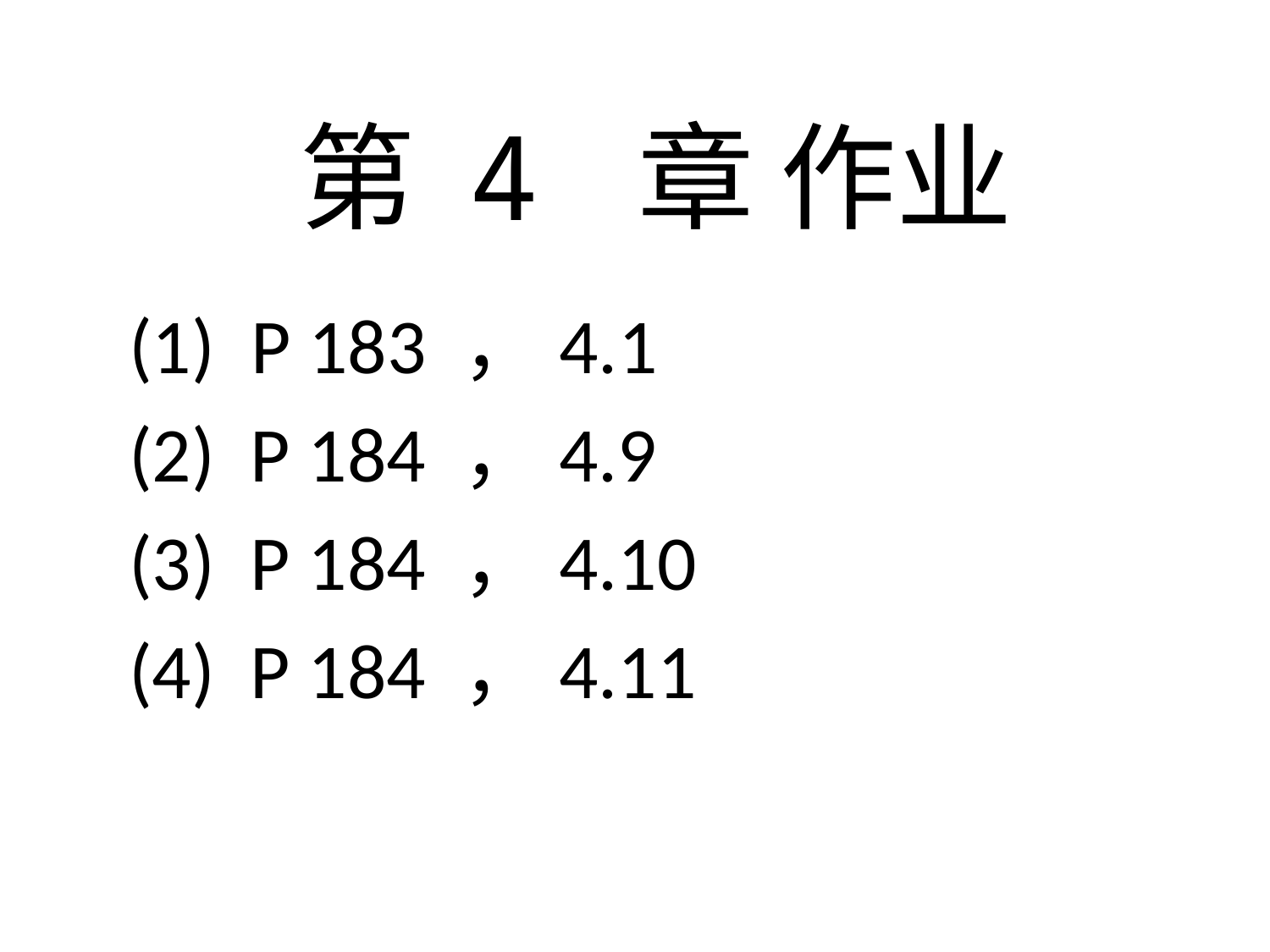

第 4 章 作业

(1)  P 183 ，4.1

(2)  P 184 ，4.9

(3)  P 184 ，4.10

(4)  P 184 ，4.11